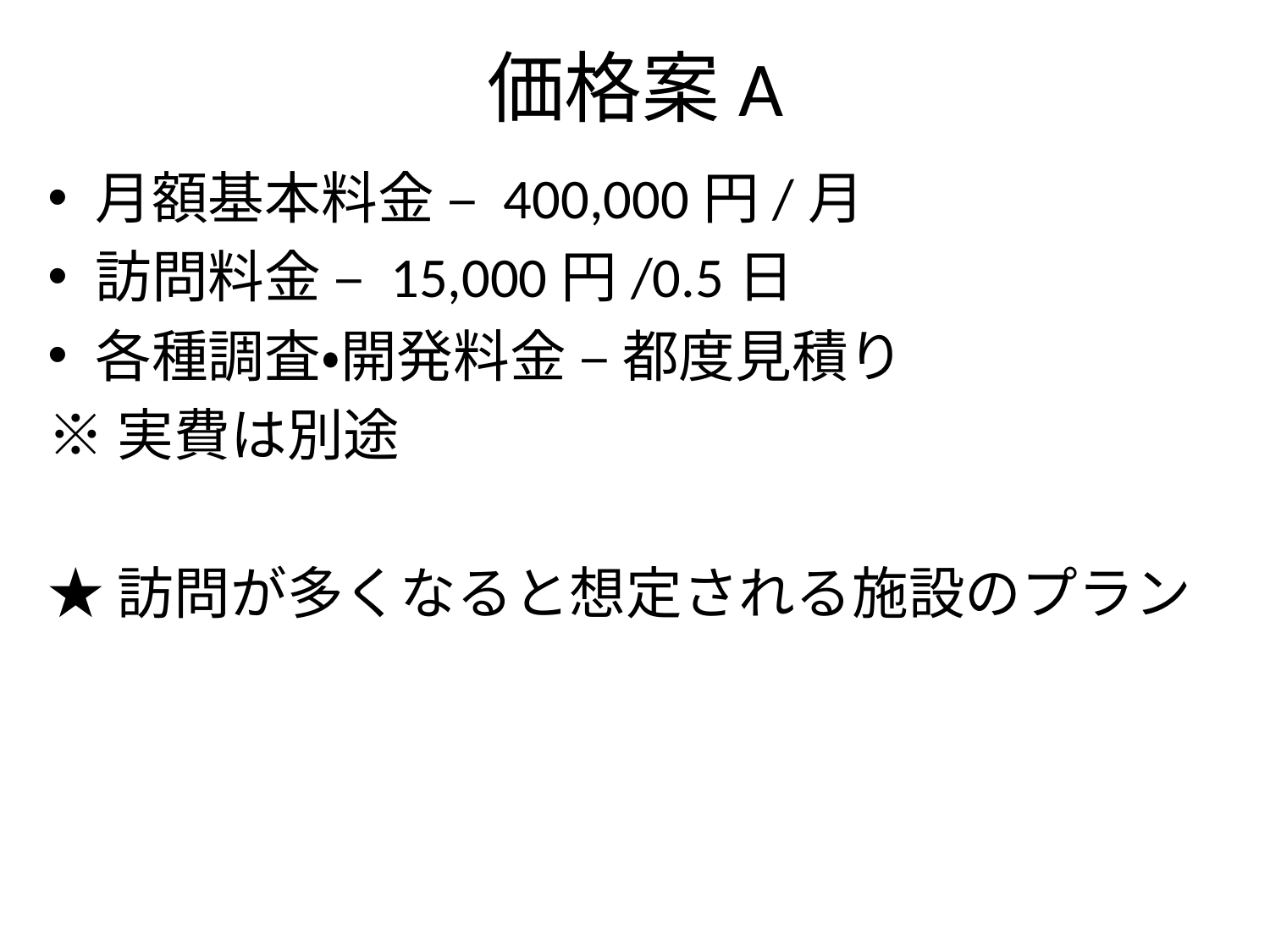

# 価格案A
月額基本料金 – 400,000円/月
訪問料金 – 15,000円/0.5日
各種調査・開発料金 – 都度見積り
※実費は別途

★訪問が多くなると想定される施設のプラン